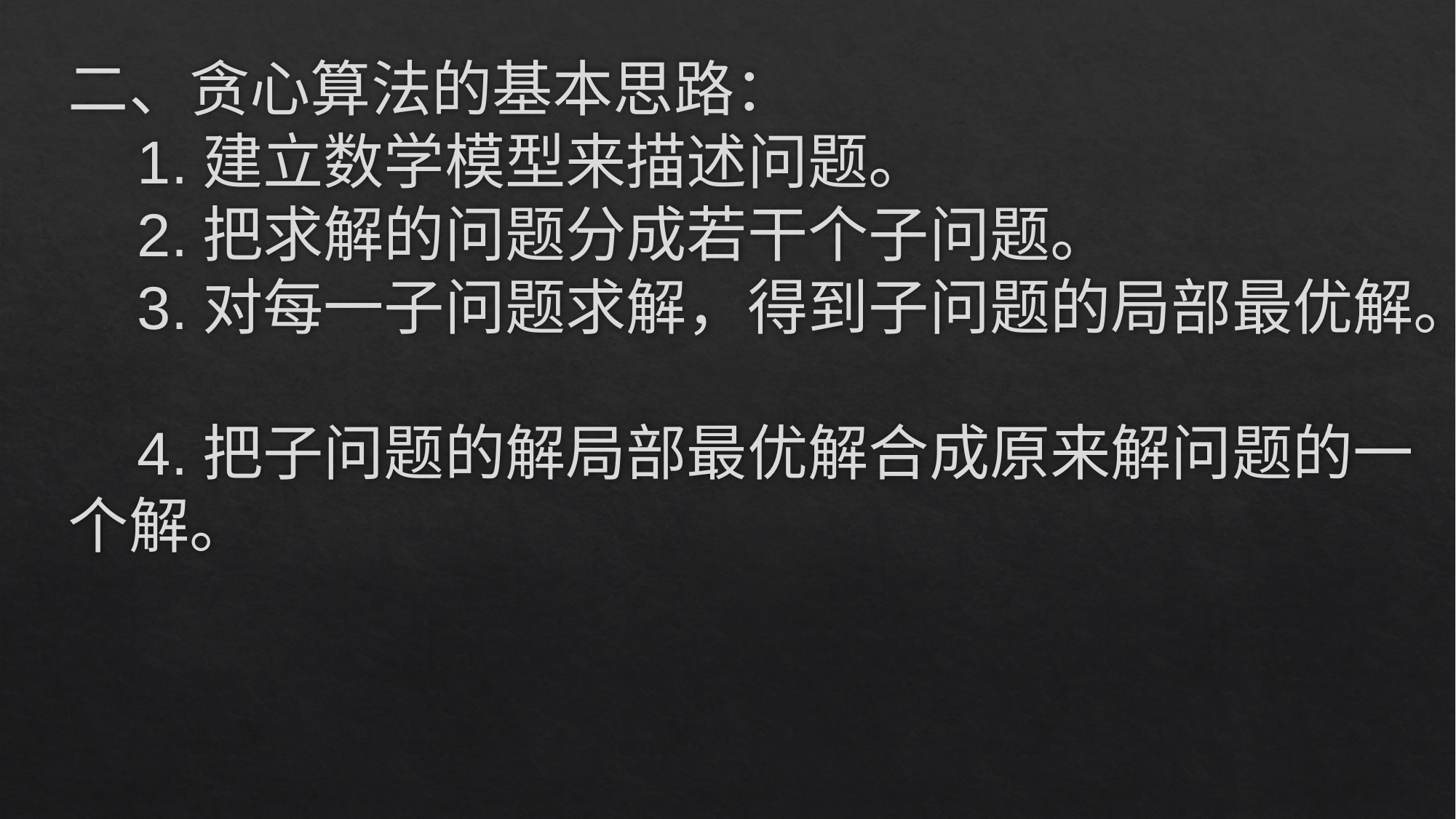

# 二、贪心算法的基本思路：     1.建立数学模型来描述问题。     2.把求解的问题分成若干个子问题。     3.对每一子问题求解，得到子问题的局部最优解。     4.把子问题的解局部最优解合成原来解问题的一个解。